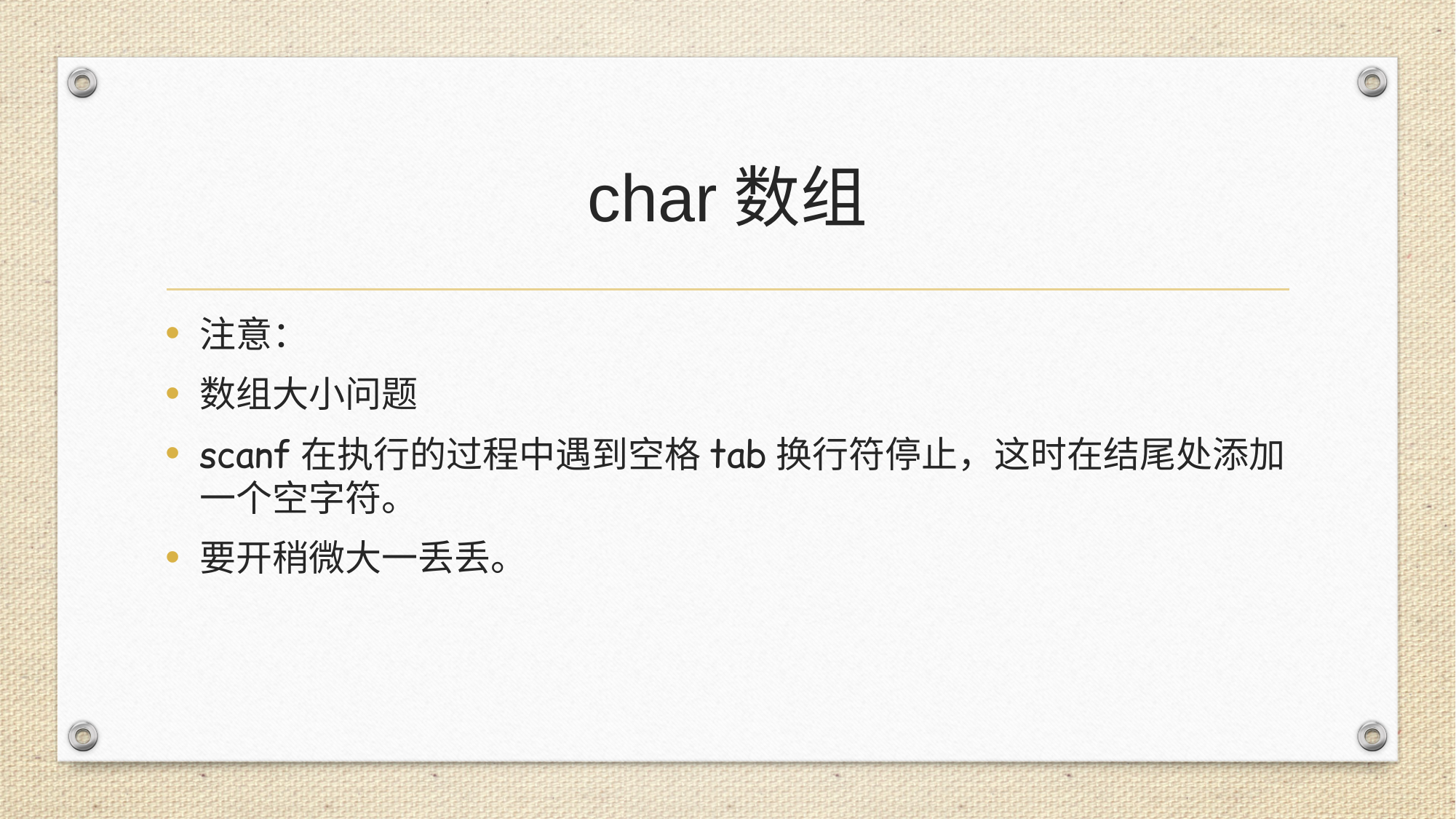

# char数组
注意：
数组大小问题
scanf在执行的过程中遇到空格tab换行符停止，这时在结尾处添加一个空字符。
要开稍微大一丢丢。